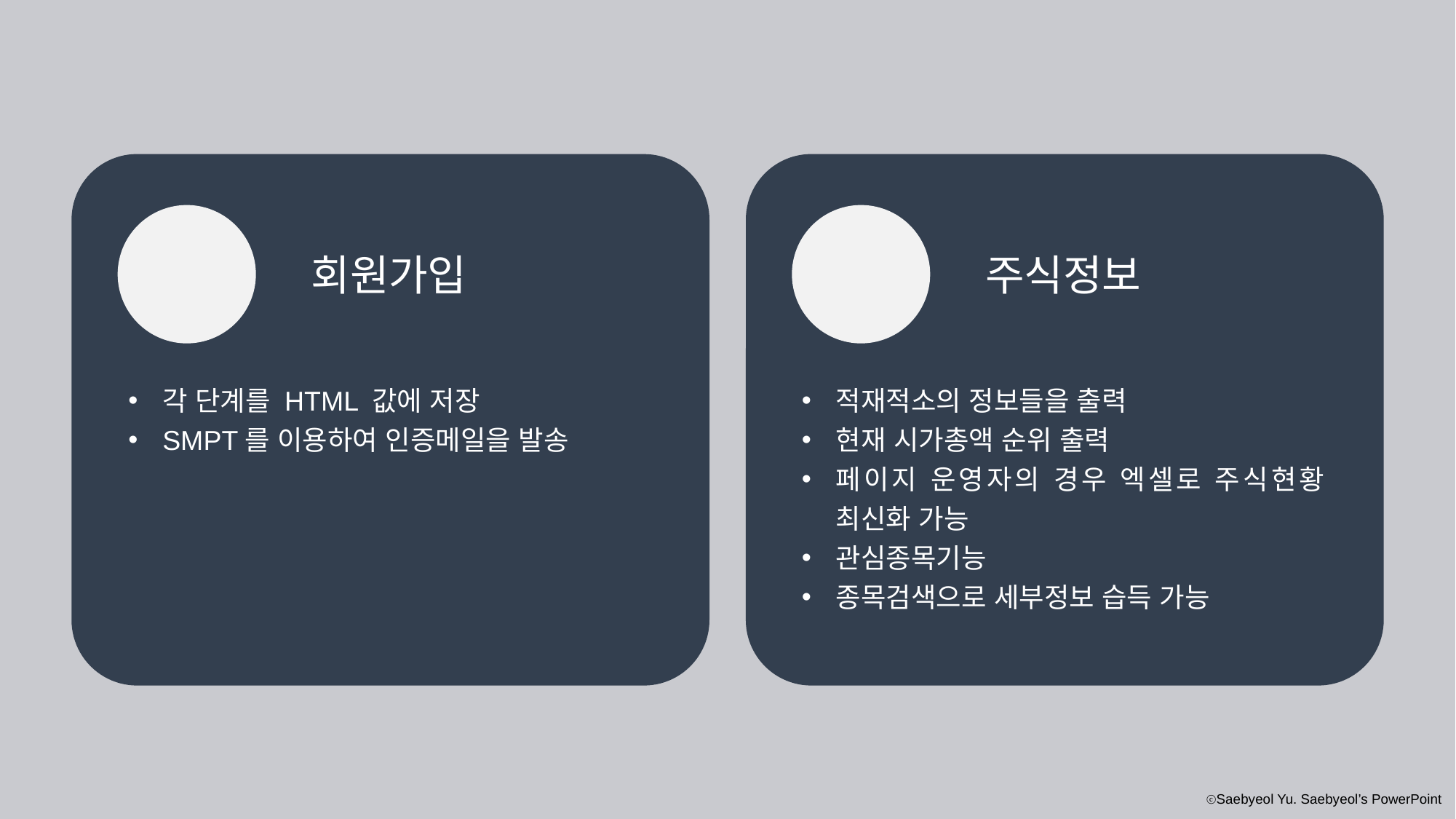

회원가입
각 단계를 HTML 값에 저장
SMPT를 이용하여 인증메일을 발송

주식정보

적재적소의 정보들을 출력
현재 시가총액 순위 출력
페이지 운영자의 경우 엑셀로 주식현황 최신화 가능
관심종목기능
종목검색으로 세부정보 습득 가능